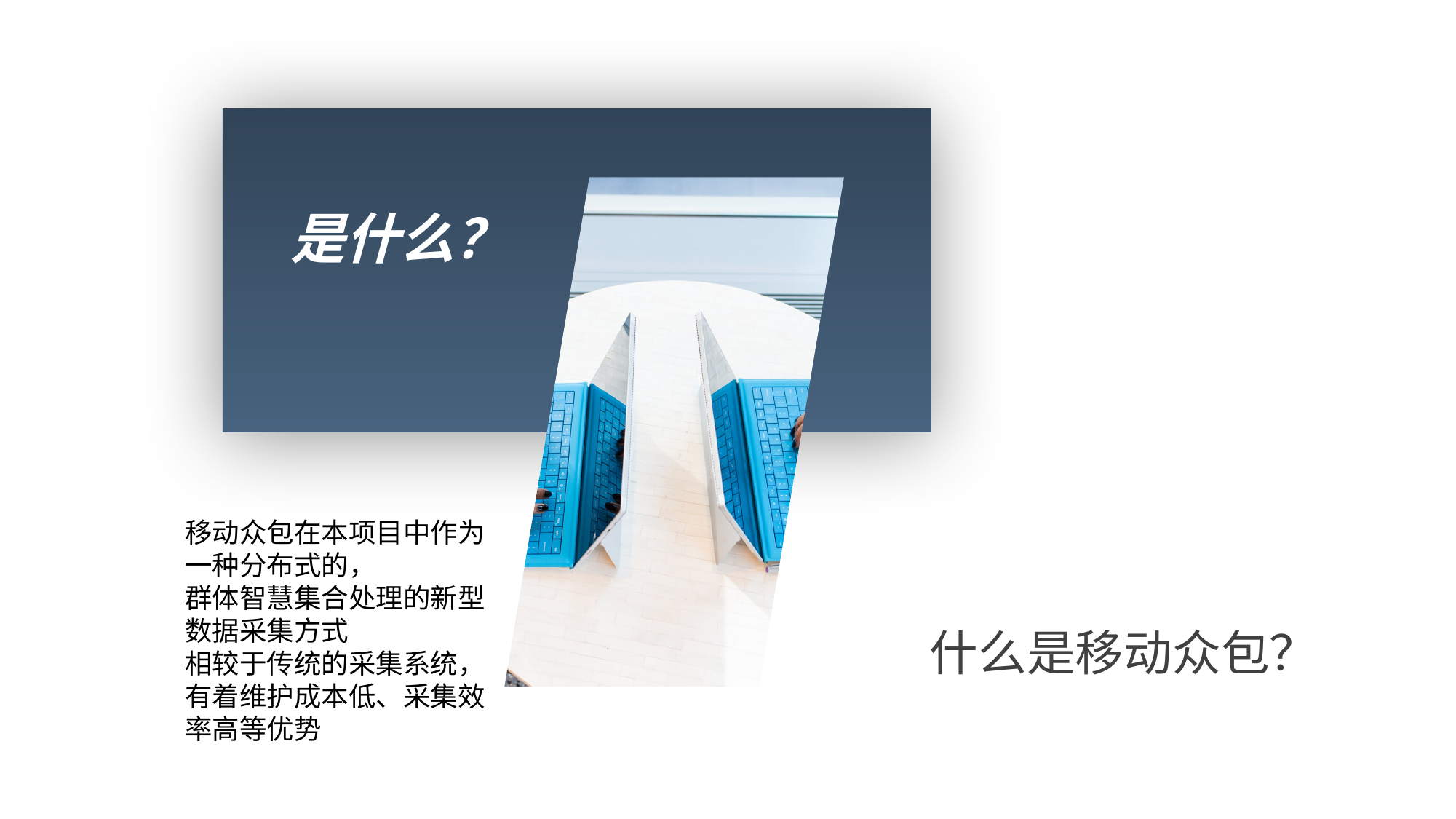

是什么？
移动众包在本项目中作为一种分布式的，
群体智慧集合处理的新型数据采集方式
相较于传统的采集系统，有着维护成本低、采集效率高等优势
什么是移动众包？